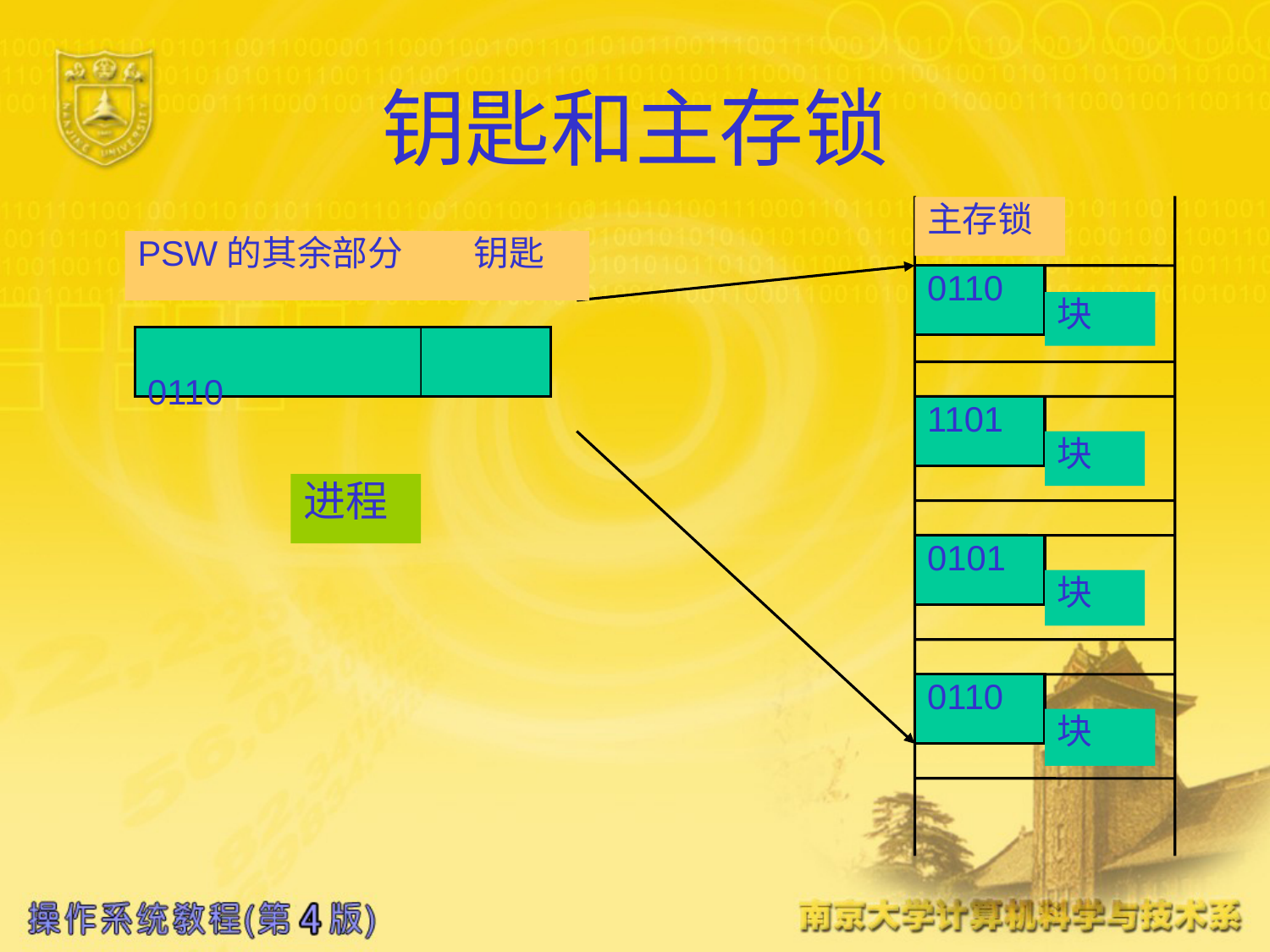

# 钥匙和主存锁

主存锁
PSW的其余部分         钥匙

0110
块
                                   0110

1101

块
进程

0101
块

0110
块